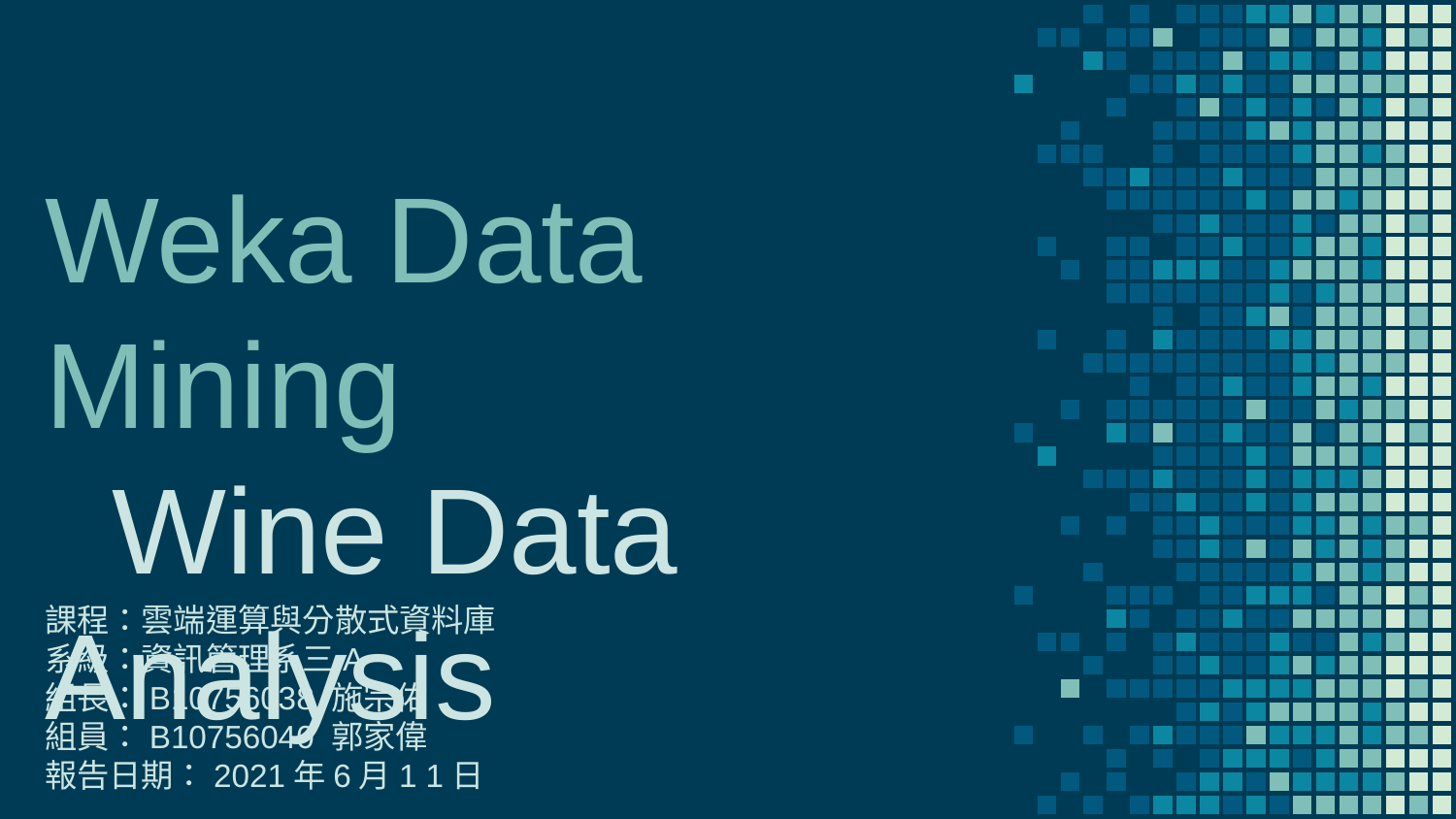

# Weka Data Mining Wine Data Analysis
課程：雲端運算與分散式資料庫
系級：資訊管理系三A
組長：B10756038 施宗佑
組員：B10756040 郭家偉
報告日期：2021年6月1 1日